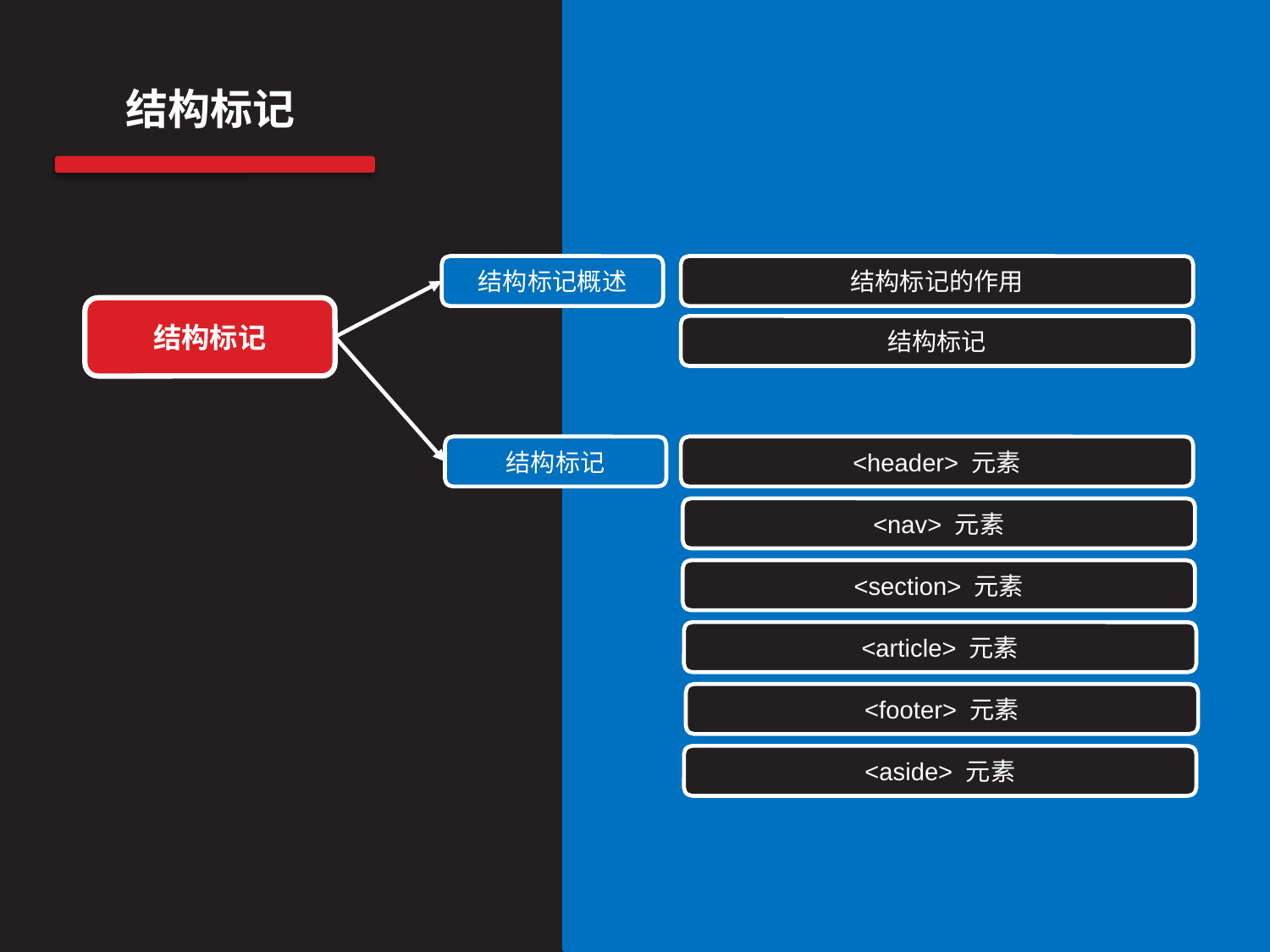

结构标记

结构标记概述
结构标记的作用
结构标记
结构标记
结构标记
<header> 元素
<nav> 元素
<section> 元素
<article> 元素
<footer> 元素
<aside> 元素